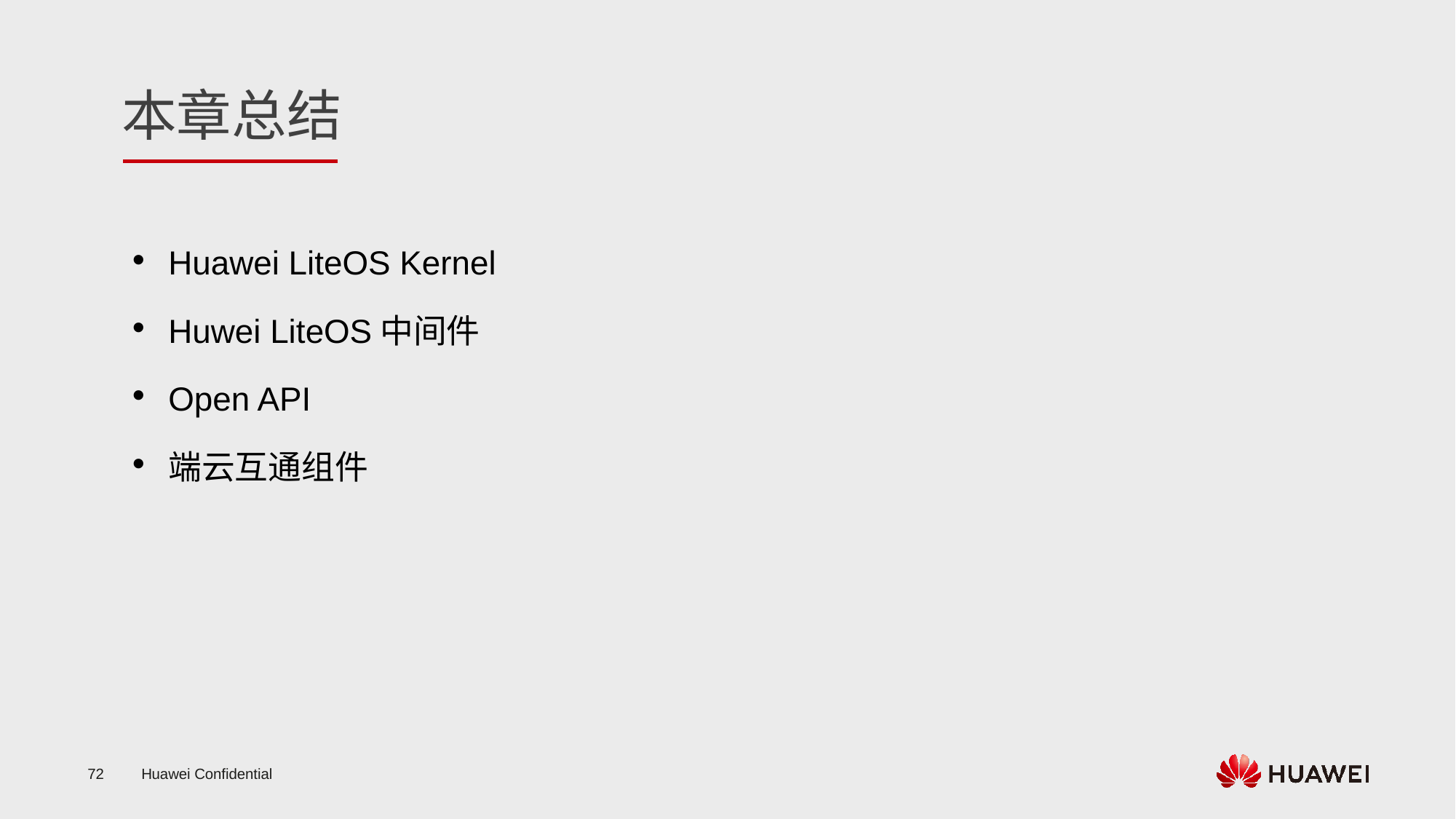

Huawei LiteOS Kernel
Huwei LiteOS中间件
Open API
端云互通组件